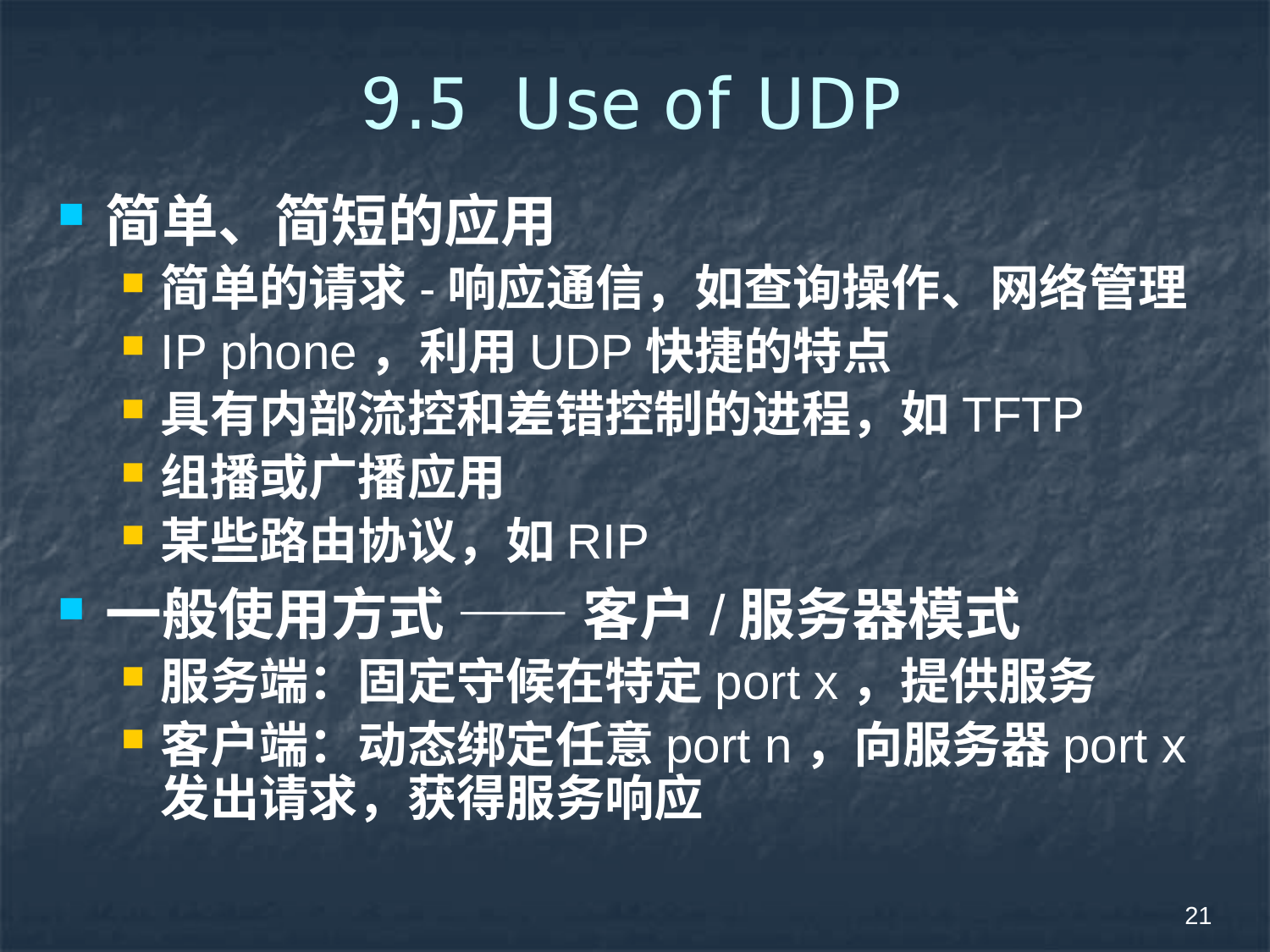

# 9.5  Use of UDP
简单、简短的应用
简单的请求-响应通信，如查询操作、网络管理
IP phone，利用UDP快捷的特点
具有内部流控和差错控制的进程，如TFTP
组播或广播应用
某些路由协议，如RIP
一般使用方式 —— 客户/服务器模式
服务端：固定守候在特定port x，提供服务
客户端：动态绑定任意port n，向服务器port x发出请求，获得服务响应
21